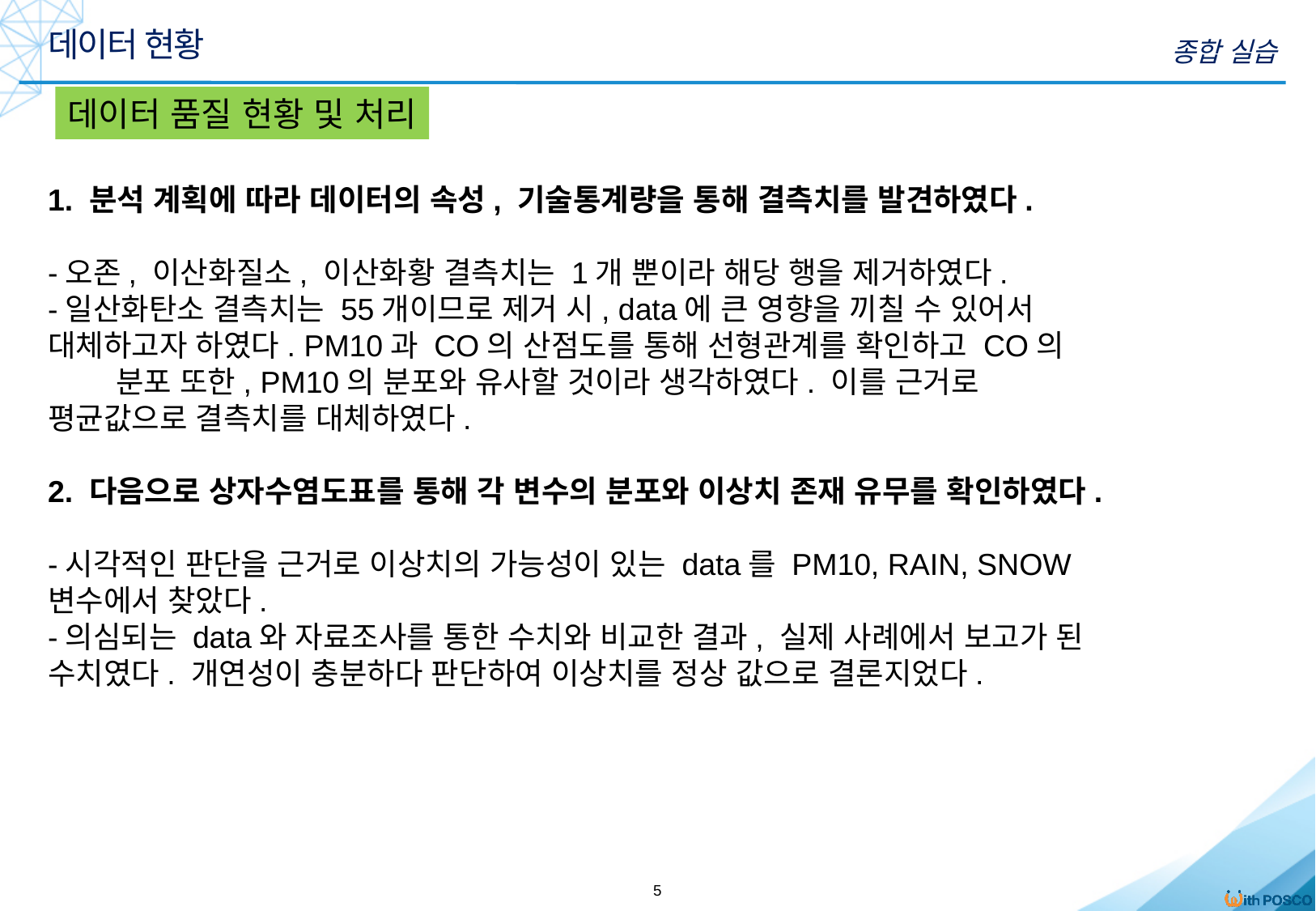

데이터 현황
종합 실습
데이터 품질 현황 및 처리
1. 분석 계획에 따라 데이터의 속성, 기술통계량을 통해 결측치를 발견하였다.

-오존, 이산화질소, 이산화황 결측치는 1개 뿐이라 해당 행을 제거하였다.
-일산화탄소 결측치는 55개이므로 제거 시, data에 큰 영향을 끼칠 수 있어서
대체하고자 하였다. PM10과 CO의 산점도를 통해 선형관계를 확인하고 CO의              분포 또한, PM10의 분포와 유사할 것이라 생각하였다. 이를 근거로 평균값으로 결측치를 대체하였다.

2. 다음으로 상자수염도표를 통해 각 변수의 분포와 이상치 존재 유무를 확인하였다.

-시각적인 판단을 근거로 이상치의 가능성이 있는 data를 PM10, RAIN, SNOW 변수에서 찾았다.
-의심되는 data와 자료조사를 통한 수치와 비교한 결과, 실제 사례에서 보고가 된 수치였다. 개연성이 충분하다 판단하여 이상치를 정상 값으로 결론지었다.